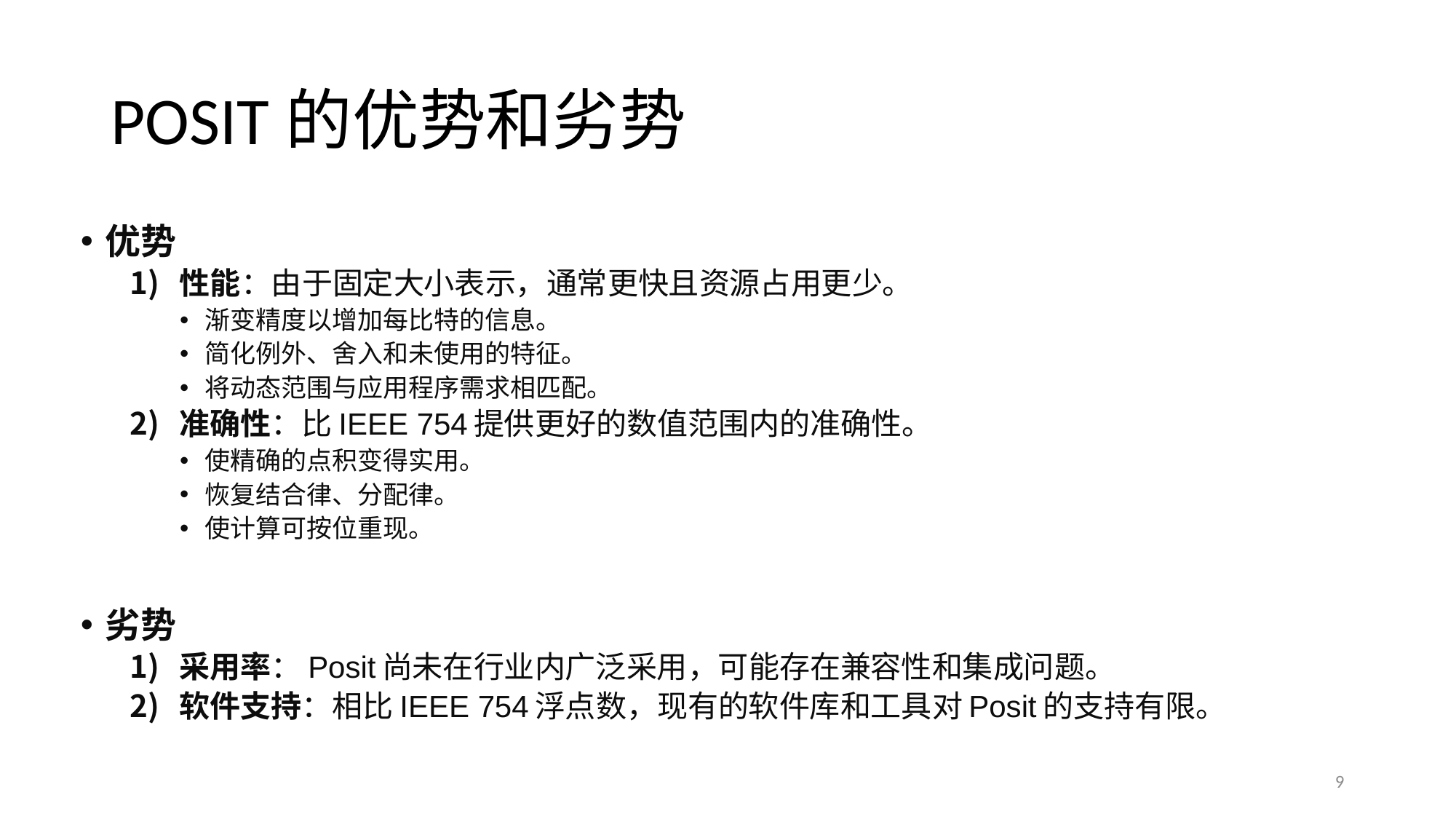

# POSIT的优势和劣势
优势
性能：由于固定大小表示，通常更快且资源占用更少。
渐变精度以增加每比特的信息。
简化例外、舍入和未使用的特征。
将动态范围与应用程序需求相匹配。
准确性：比IEEE 754提供更好的数值范围内的准确性。
使精确的点积变得实用。
恢复结合律、分配律。
使计算可按位重现。

劣势
采用率：Posit尚未在行业内广泛采用，可能存在兼容性和集成问题。
软件支持：相比IEEE 754浮点数，现有的软件库和工具对Posit的支持有限。

9